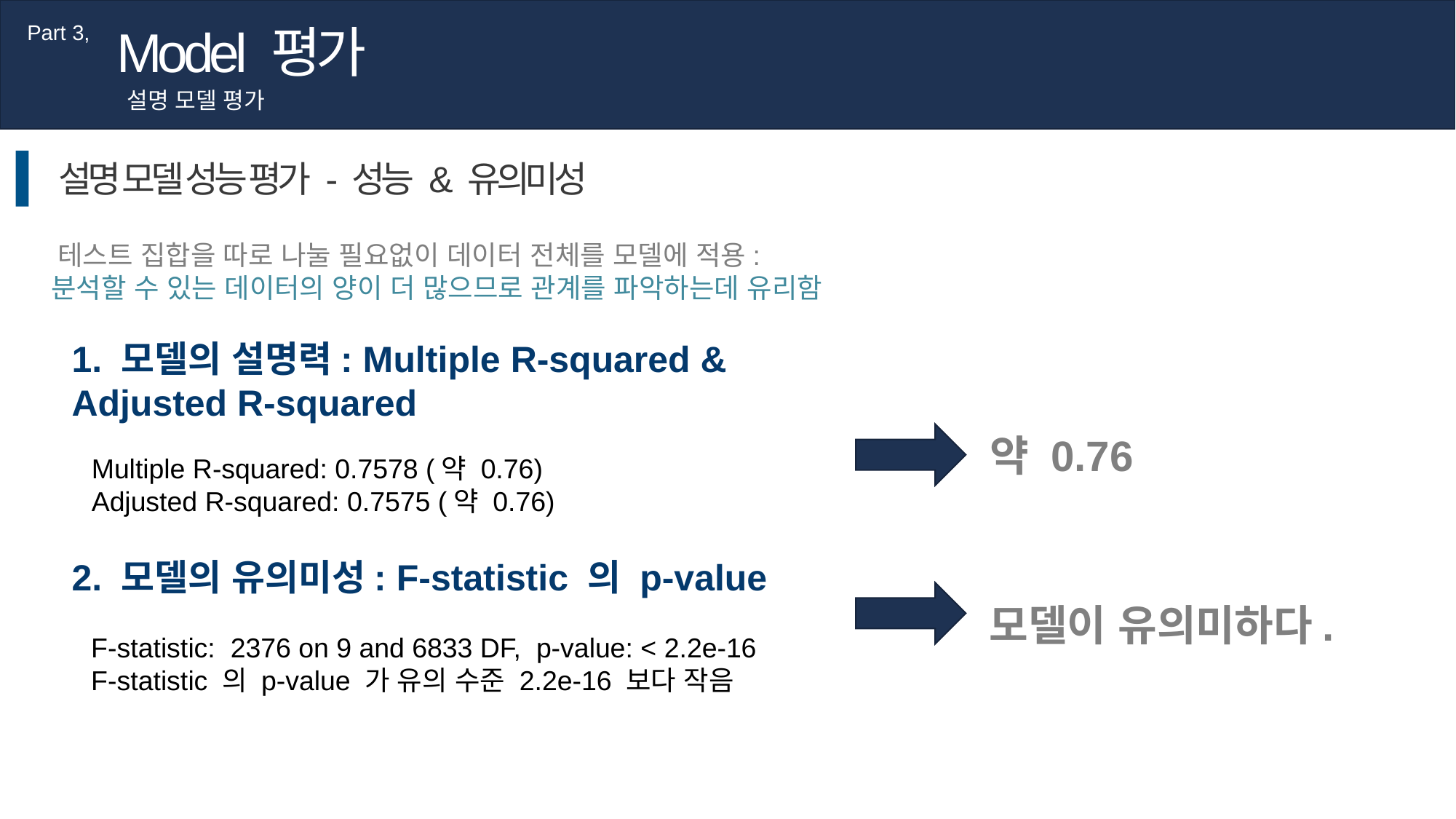

Model 평가
Part 3,
설명 모델 평가

설명 모델 성능 평가 - 성능 & 유의미성
​테스트 집합을 따로 나눌 필요없이 데이터 전체를 모델에 적용:
분석할 수 있는 데이터의 양이 더 많으므로 관계를 파악하는데 유리함
1. 모델의 설명력: Multiple R-squared & Adjusted R-squared

2. 모델의 유의미성: F-statistic 의 p-value

약 0.76

Multiple R-squared: 0.7578 (약 0.76)
Adjusted R-squared: 0.7575 (약 0.76)

모델이 유의미하다.
F-statistic:  2376 on 9 and 6833 DF,  p-value: < 2.2e-16
F-statistic 의 p-value 가 유의 수준 2.2e-16 보다 작음